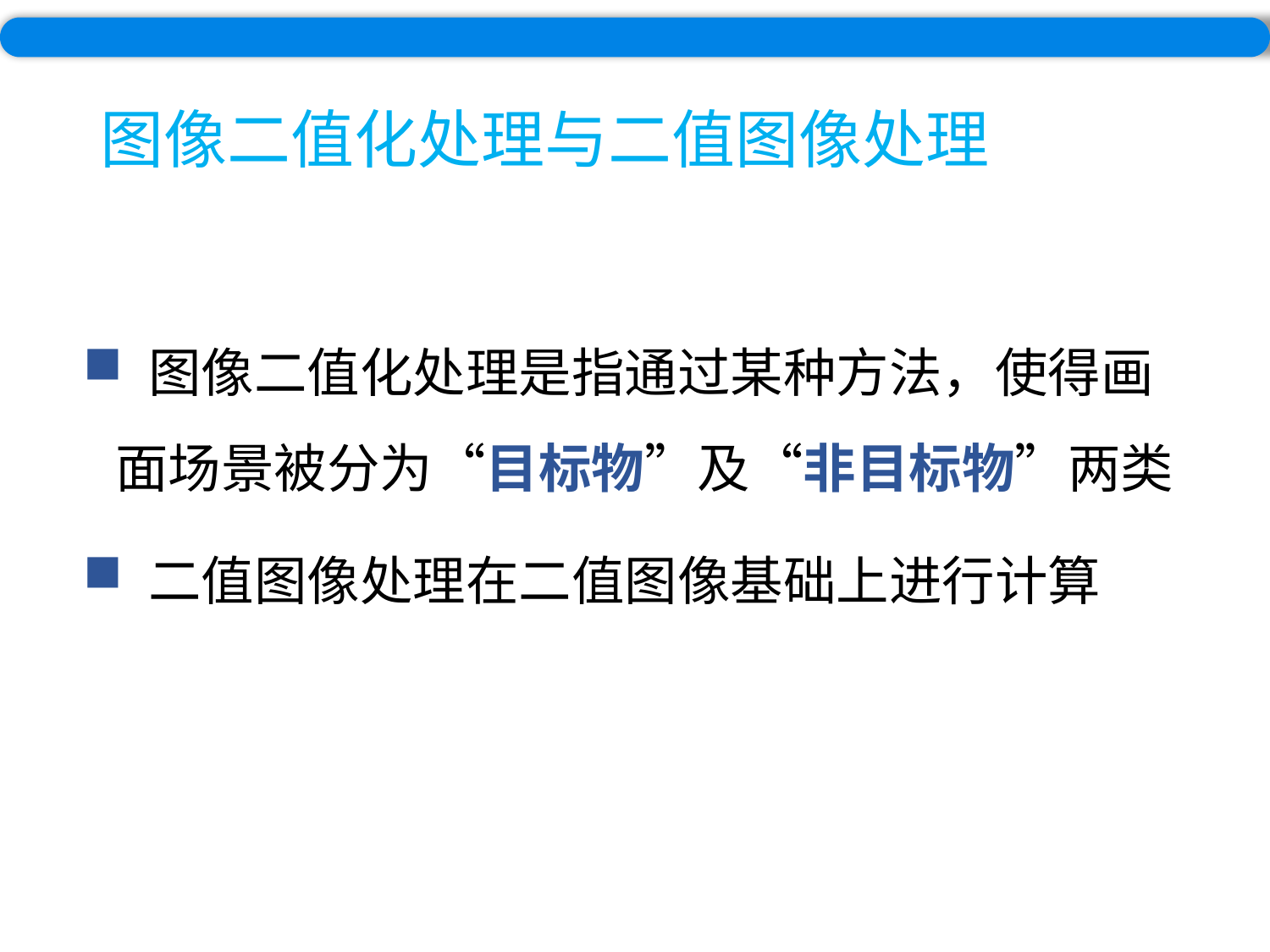

# 图像二值化处理与二值图像处理
 图像二值化处理是指通过某种方法，使得画面场景被分为“目标物”及“非目标物”两类
 二值图像处理在二值图像基础上进行计算